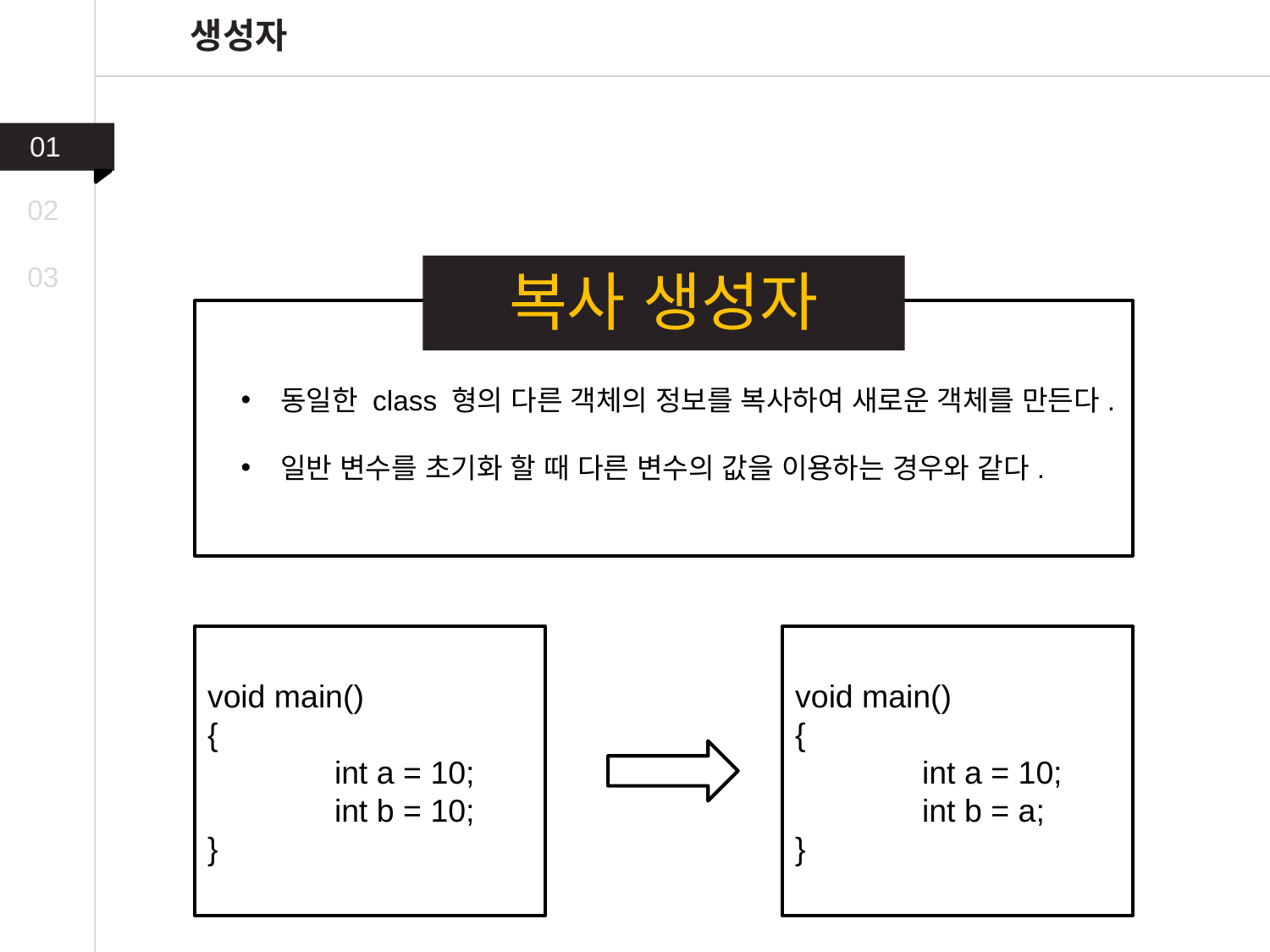

생성자
01

02
03
복사 생성자

동일한 class 형의 다른 객체의 정보를 복사하여 새로운 객체를 만든다.

일반 변수를 초기화 할 때 다른 변수의 값을 이용하는 경우와 같다.
void main()
{
	int a = 10;
	int b = 10;
}
void main()
{
	int a = 10;
	int b = a;
}